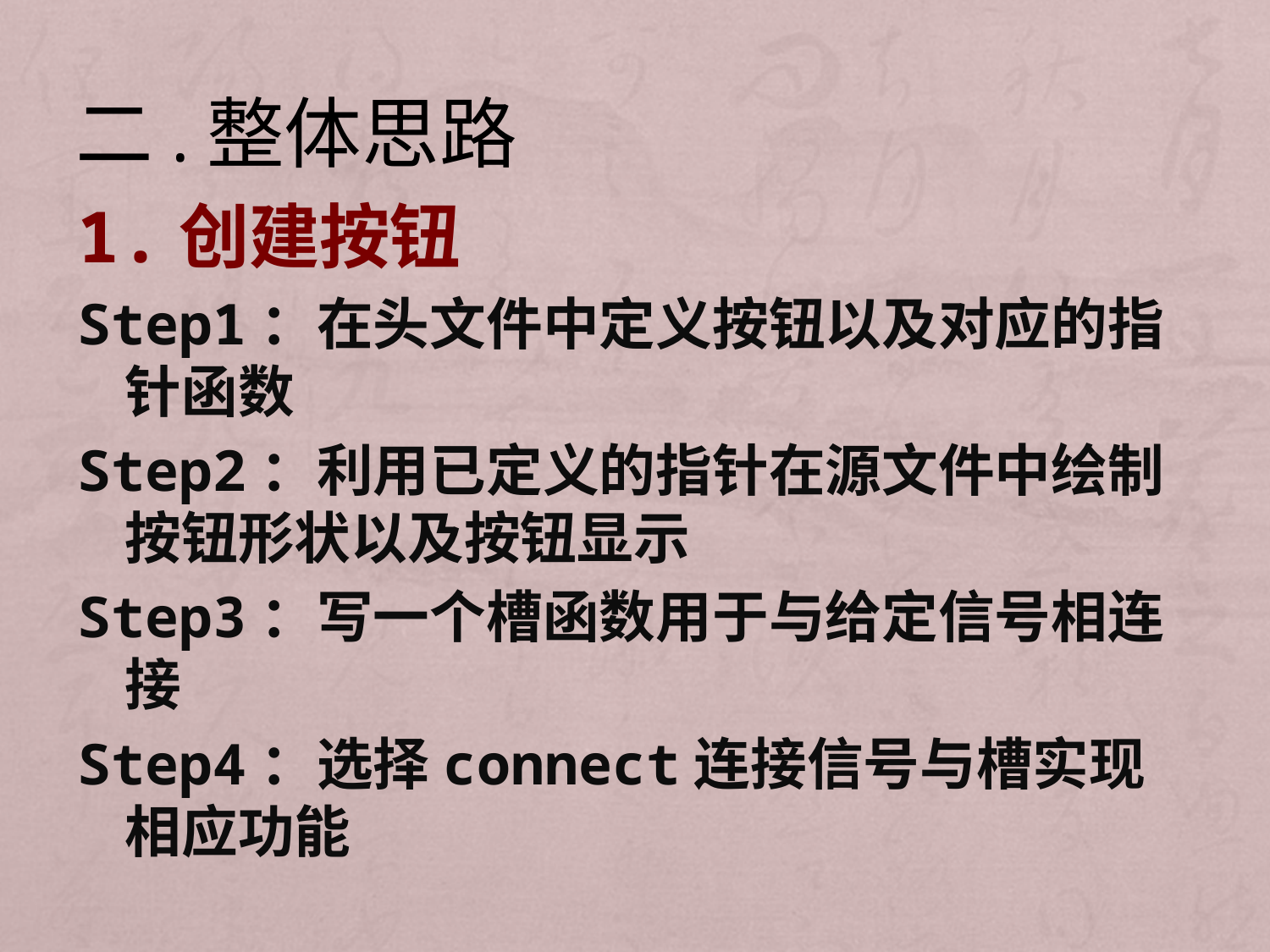

# 二.整体思路
1.创建按钮
Step1：在头文件中定义按钮以及对应的指针函数
Step2：利用已定义的指针在源文件中绘制按钮形状以及按钮显示
Step3：写一个槽函数用于与给定信号相连接
Step4：选择connect连接信号与槽实现相应功能